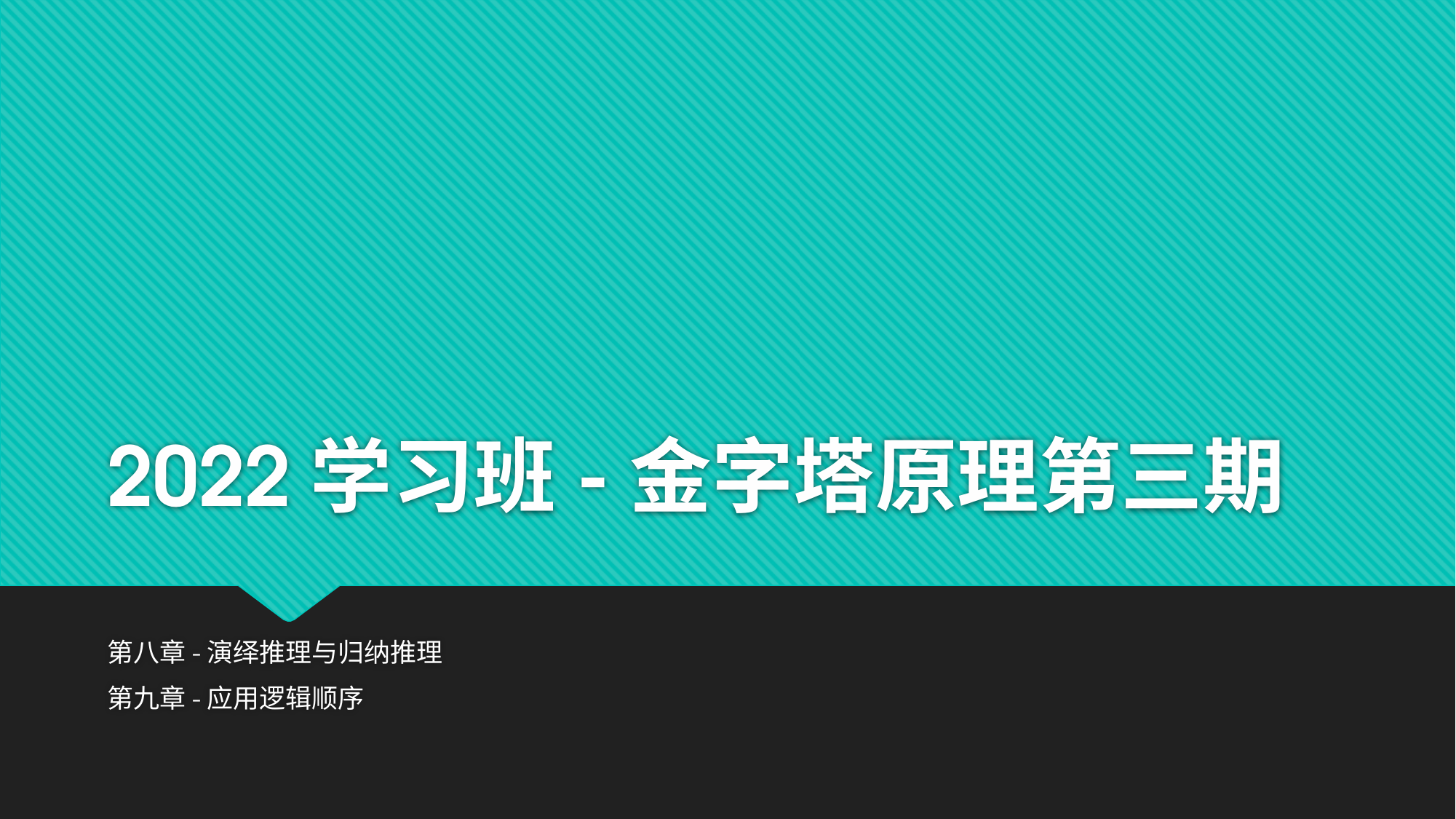

# 2022学习班-金字塔原理第三期
第八章-演绎推理与归纳推理
第九章-应用逻辑顺序